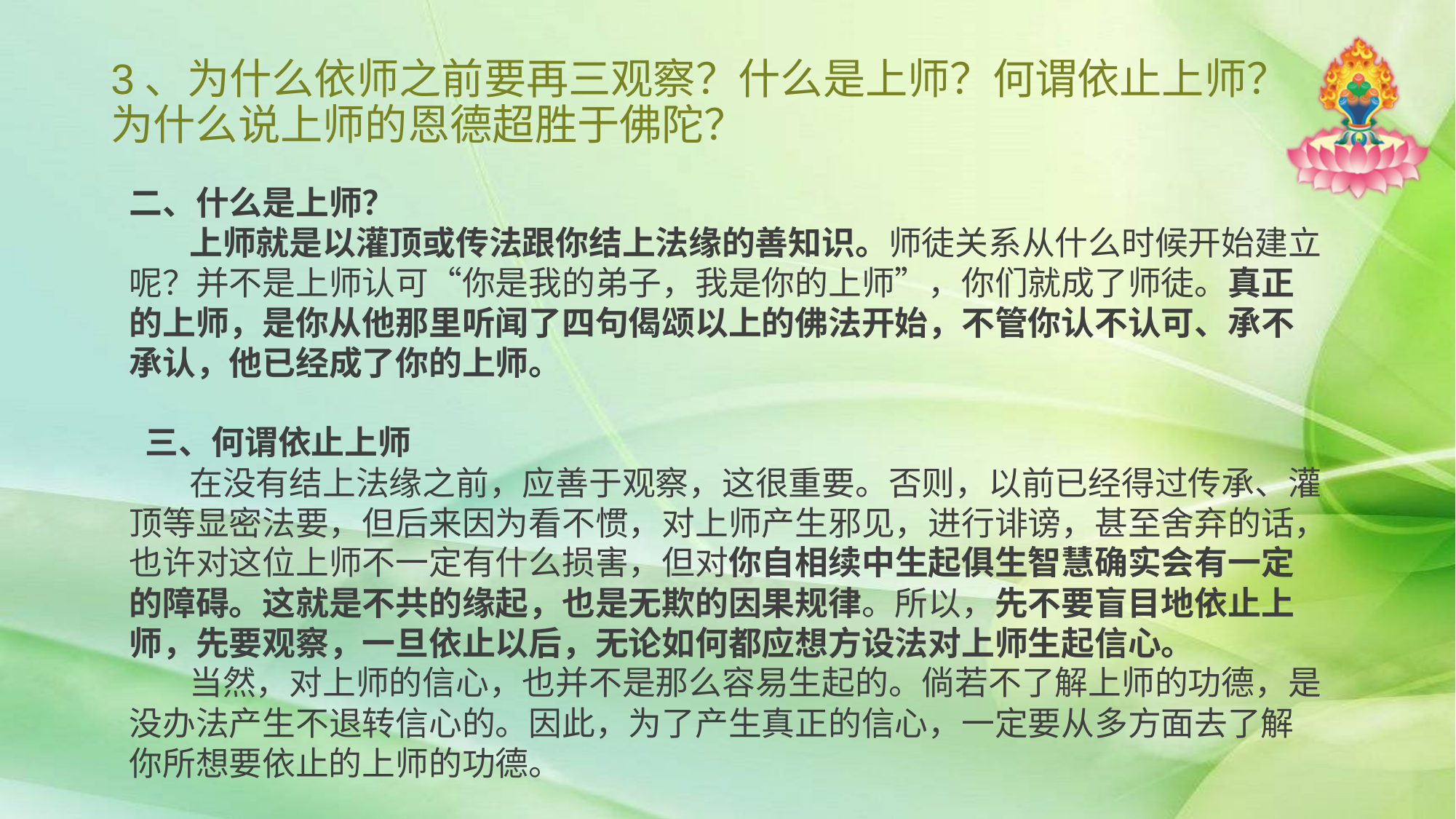

# 3、为什么依师之前要再三观察？什么是上师？何谓依止上师？为什么说上师的恩德超胜于佛陀？
二、什么是上师？
       上师就是以灌顶或传法跟你结上法缘的善知识。师徒关系从什么时候开始建立呢？并不是上师认可“你是我的弟子，我是你的上师”，你们就成了师徒。真正的上师，是你从他那里听闻了四句偈颂以上的佛法开始，不管你认不认可、承不承认，他已经成了你的上师。

 三、何谓依止上师
       在没有结上法缘之前，应善于观察，这很重要。否则，以前已经得过传承、灌顶等显密法要，但后来因为看不惯，对上师产生邪见，进行诽谤，甚至舍弃的话，也许对这位上师不一定有什么损害，但对你自相续中生起俱生智慧确实会有一定的障碍。这就是不共的缘起，也是无欺的因果规律。所以，先不要盲目地依止上师，先要观察，一旦依止以后，无论如何都应想方设法对上师生起信心。
       当然，对上师的信心，也并不是那么容易生起的。倘若不了解上师的功德，是没办法产生不退转信心的。因此，为了产生真正的信心，一定要从多方面去了解你所想要依止的上师的功德。